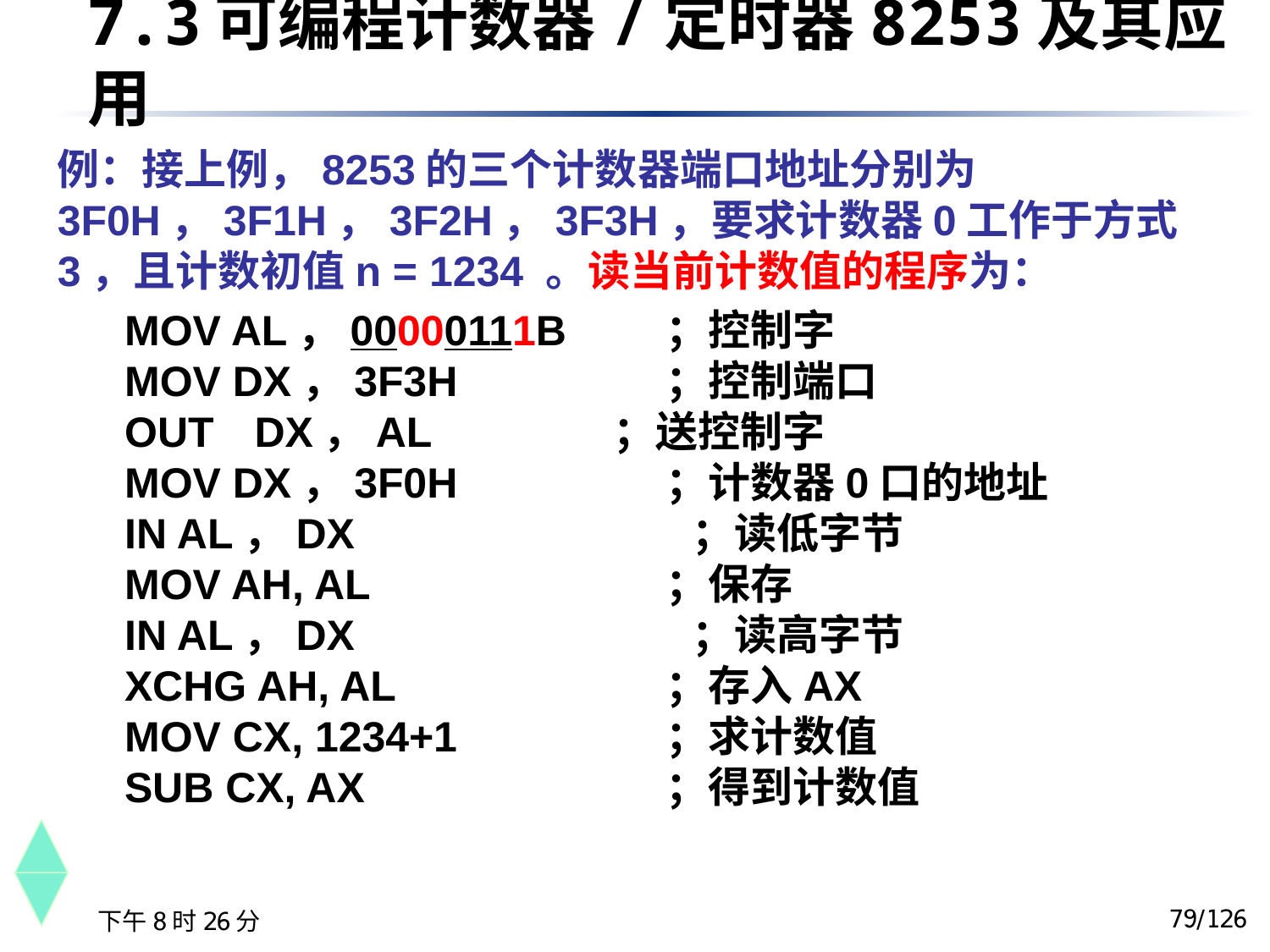

7.3	可编程计数器/定时器8253及其应用
例：接上例，8253的三个计数器端口地址分别为3F0H，3F1H，3F2H，3F3H，要求计数器0工作于方式3，且计数初值n = 1234 。读当前计数值的程序为：
	MOV AL，00000111B		；控制字
	MOV DX，3F3H				；控制端口
	OUT	 DX，AL	  		；送控制字
	MOV DX，3F0H				；计数器0口的地址
	IN AL，DX					；读低字节
	MOV AH, AL				；保存
	IN AL，DX					；读高字节
	XCHG AH, AL				；存入AX
	MOV CX, 1234+1 				；求计数值
	SUB CX, AX	   		；得到计数值
79/126
下午8时26分